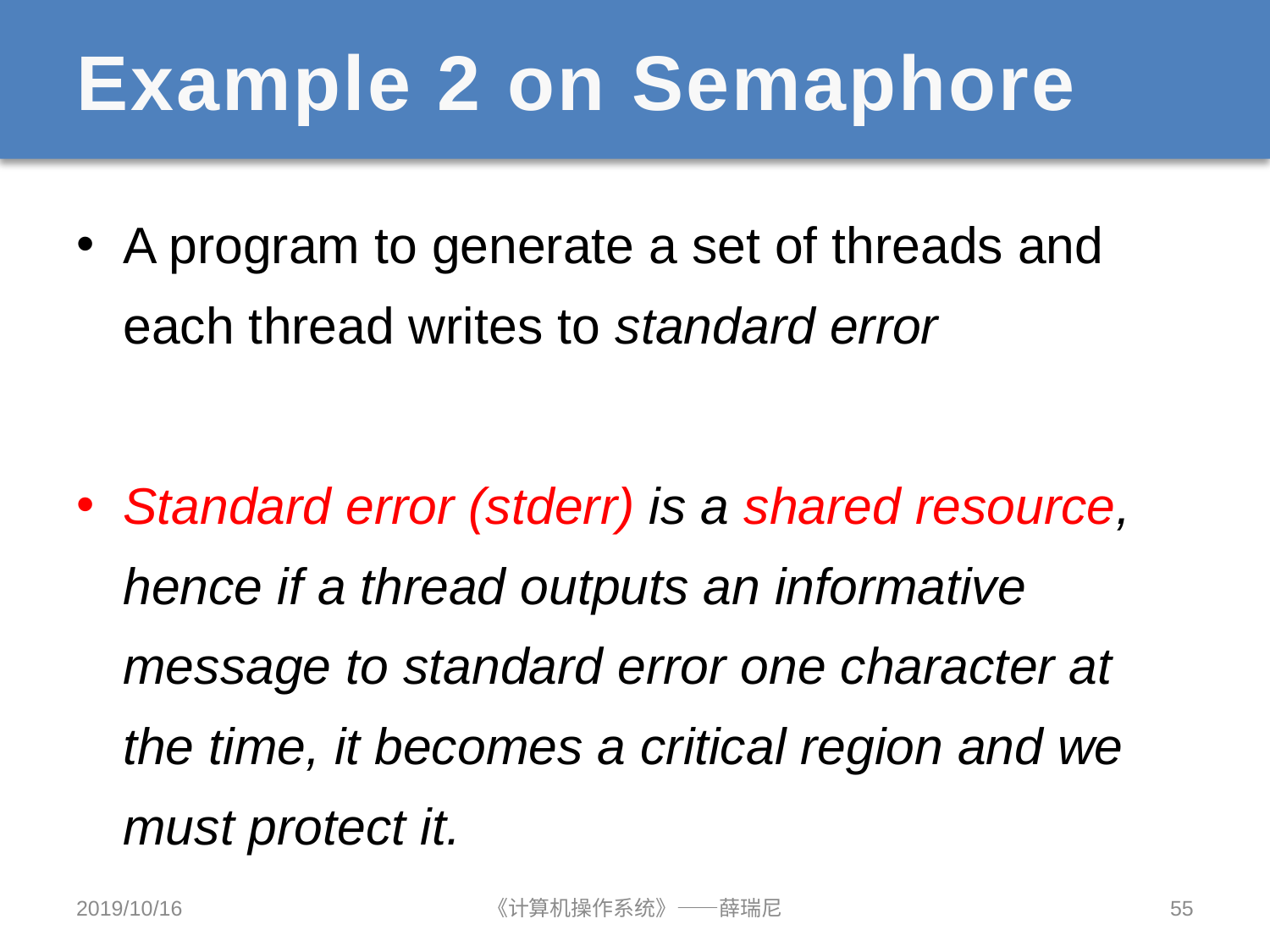

# Example 2 on Semaphore
A program to generate a set of threads and each thread writes to standard error

Standard error (stderr) is a shared resource, hence if a thread outputs an informative message to standard error one character at the time, it becomes a critical region and we must protect it.
2019/10/16
《计算机操作系统》——薛瑞尼
55